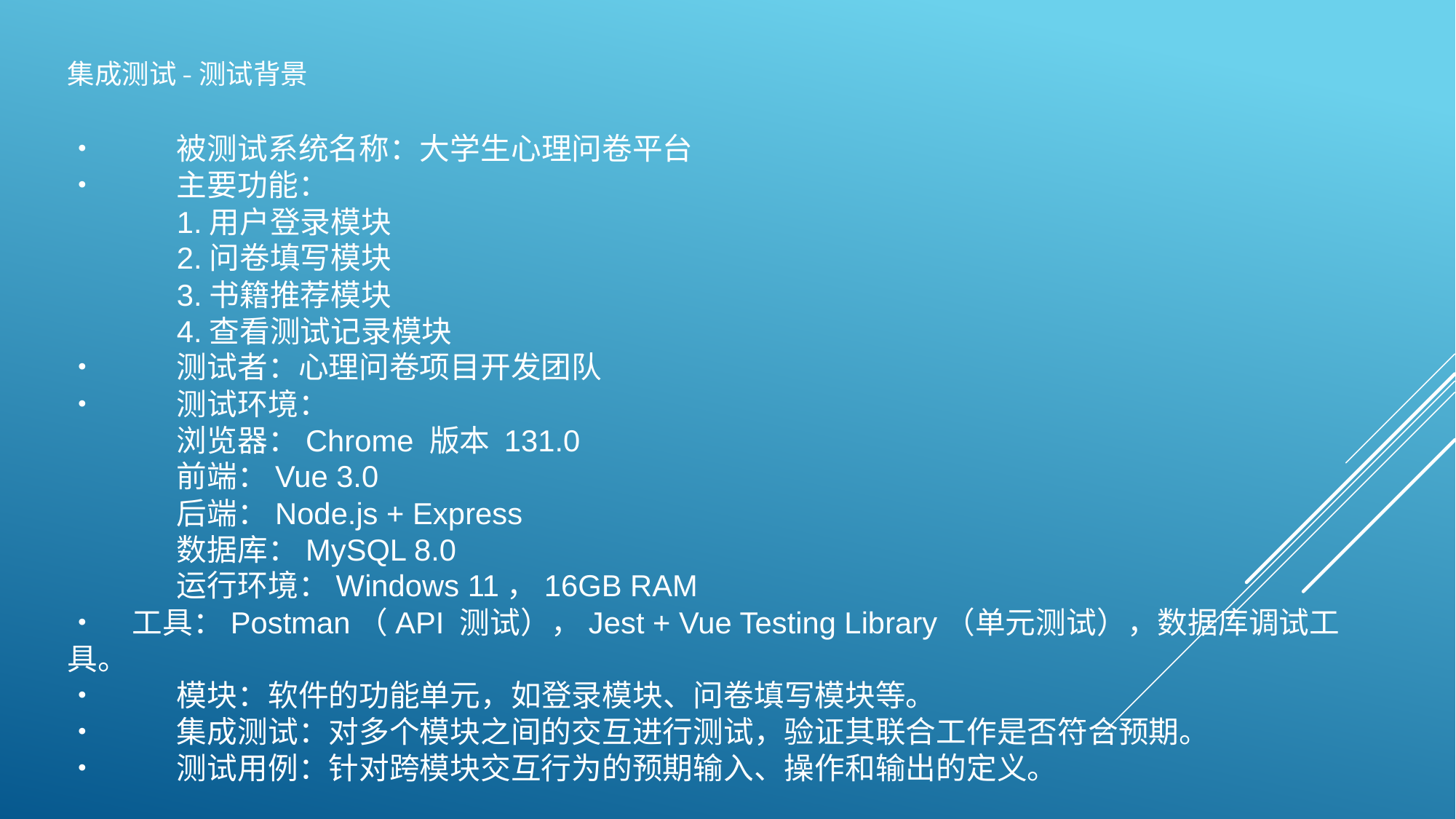

集成测试-测试背景
•	被测试系统名称：大学生心理问卷平台
•	主要功能：
	1.用户登录模块
	2.问卷填写模块
	3.书籍推荐模块
	4.查看测试记录模块
•	测试者：心理问卷项目开发团队
•	测试环境：
	浏览器：Chrome 版本 131.0
	前端：Vue 3.0
	后端：Node.js + Express
	数据库：MySQL 8.0
	运行环境：Windows 11，16GB RAM
•    工具：Postman（API 测试），Jest + Vue Testing Library（单元测试），数据库调试工具。
•	模块：软件的功能单元，如登录模块、问卷填写模块等。
•	集成测试：对多个模块之间的交互进行测试，验证其联合工作是否符合预期。
•	测试用例：针对跨模块交互行为的预期输入、操作和输出的定义。